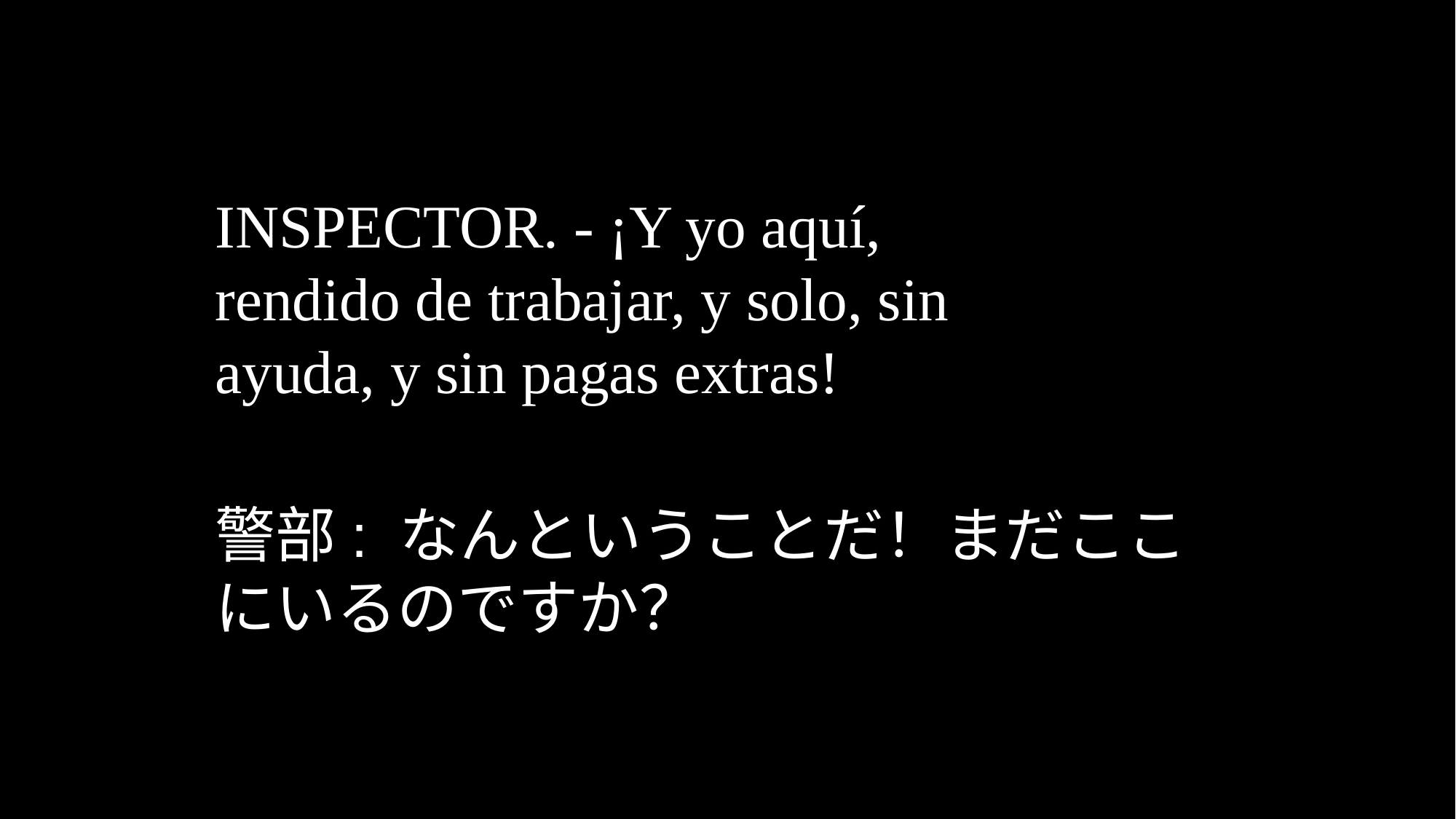

INSPECTOR. - ¡Y yo aquí, rendido de trabajar, y solo, sin ayuda, y sin pagas extras!

警部: なんということだ！まだここにいるのですか？